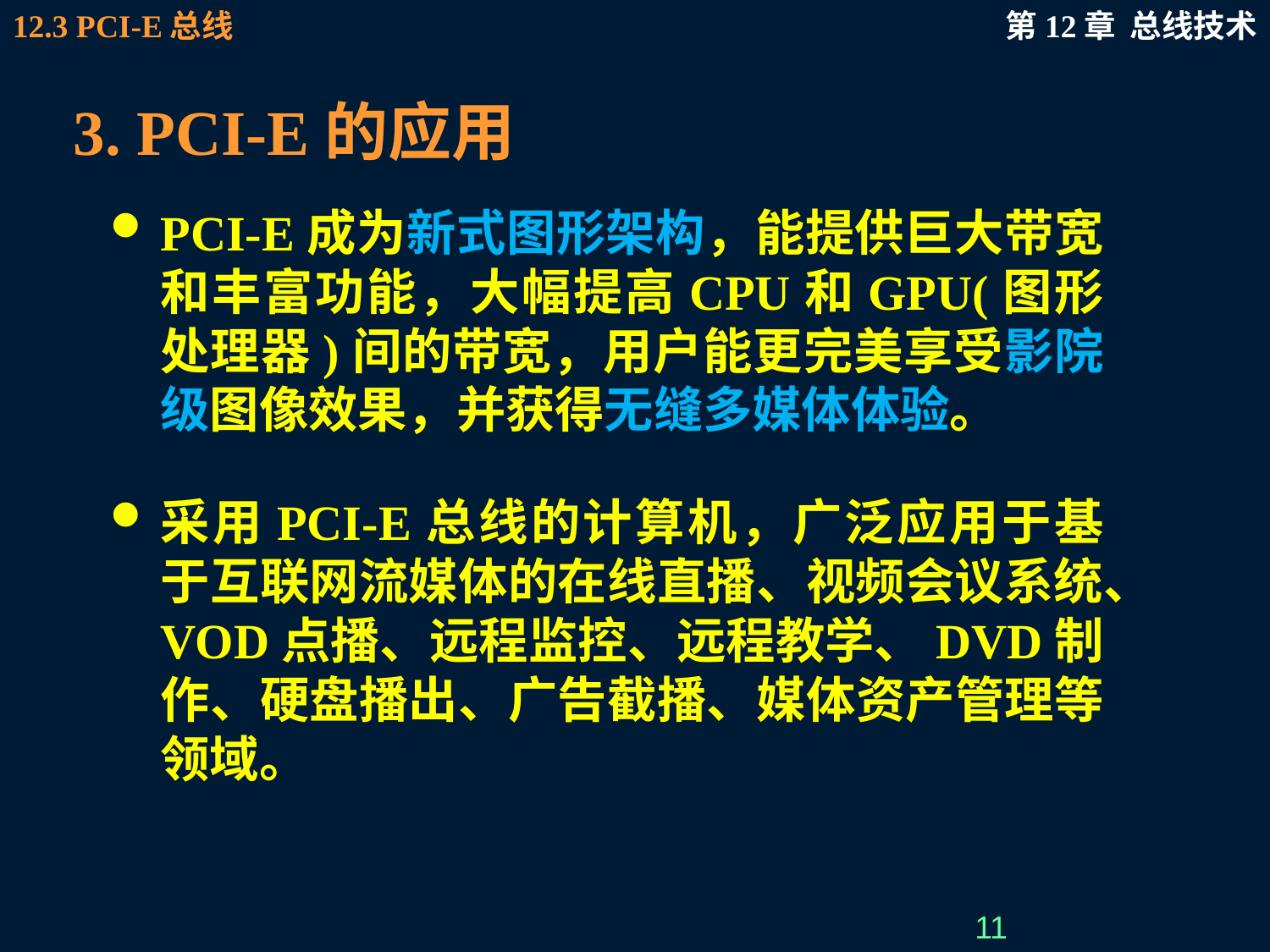

# 3. PCI-E的应用
PCI-E成为新式图形架构，能提供巨大带宽和丰富功能，大幅提高CPU和GPU(图形处理器)间的带宽，用户能更完美享受影院级图像效果，并获得无缝多媒体体验。
采用PCI-E总线的计算机，广泛应用于基于互联网流媒体的在线直播、视频会议系统、VOD点播、远程监控、远程教学、DVD制作、硬盘播出、广告截播、媒体资产管理等领域。